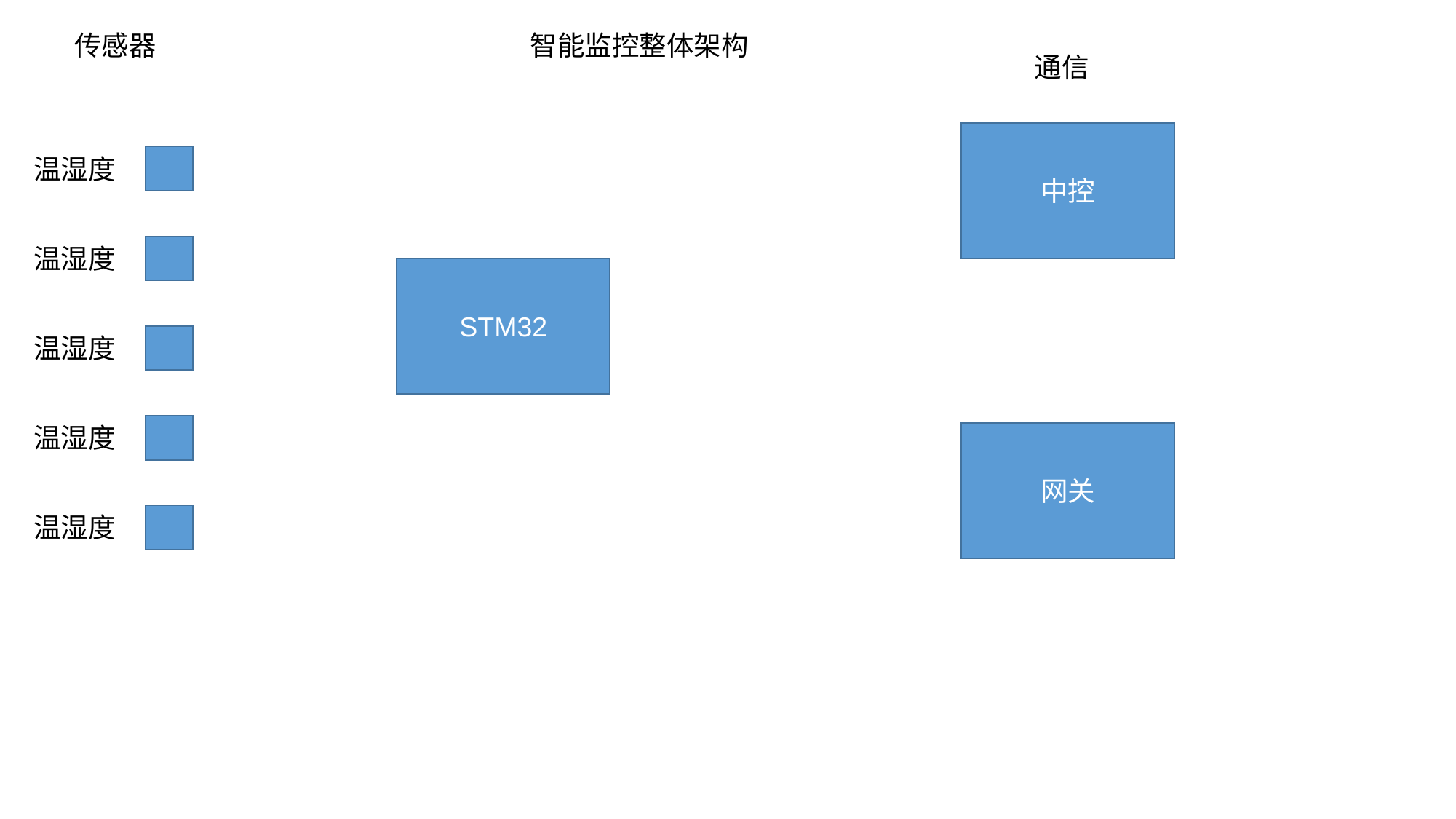

传感器
智能监控整体架构
通信
中控
温湿度

温湿度

STM32
温湿度

温湿度

网关
温湿度